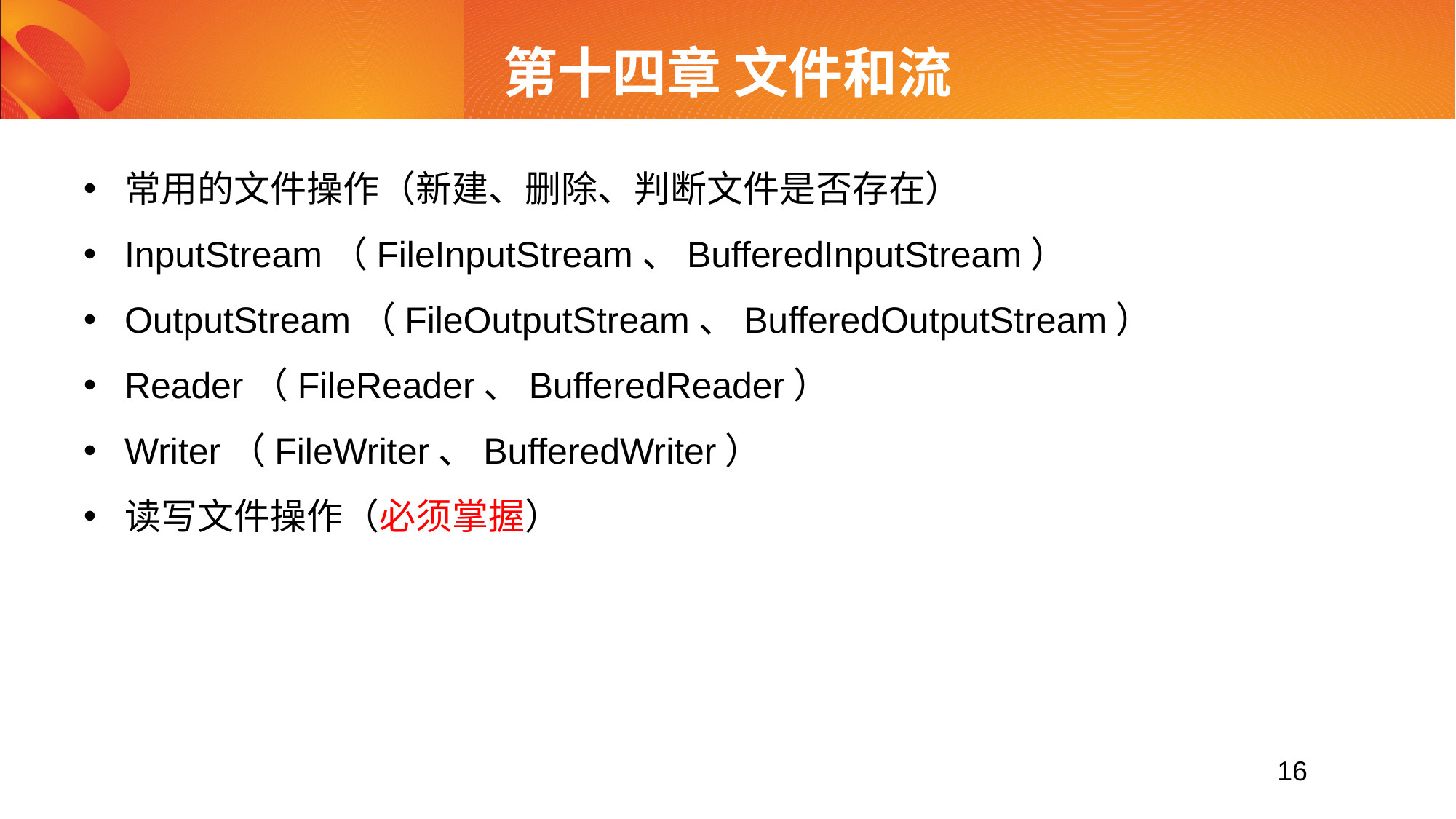

# 第十四章 文件和流
常用的文件操作（新建、删除、判断文件是否存在）
InputStream（FileInputStream、BufferedInputStream）
OutputStream（FileOutputStream、BufferedOutputStream）
Reader（FileReader、BufferedReader）
Writer（FileWriter、BufferedWriter）
读写文件操作（必须掌握）